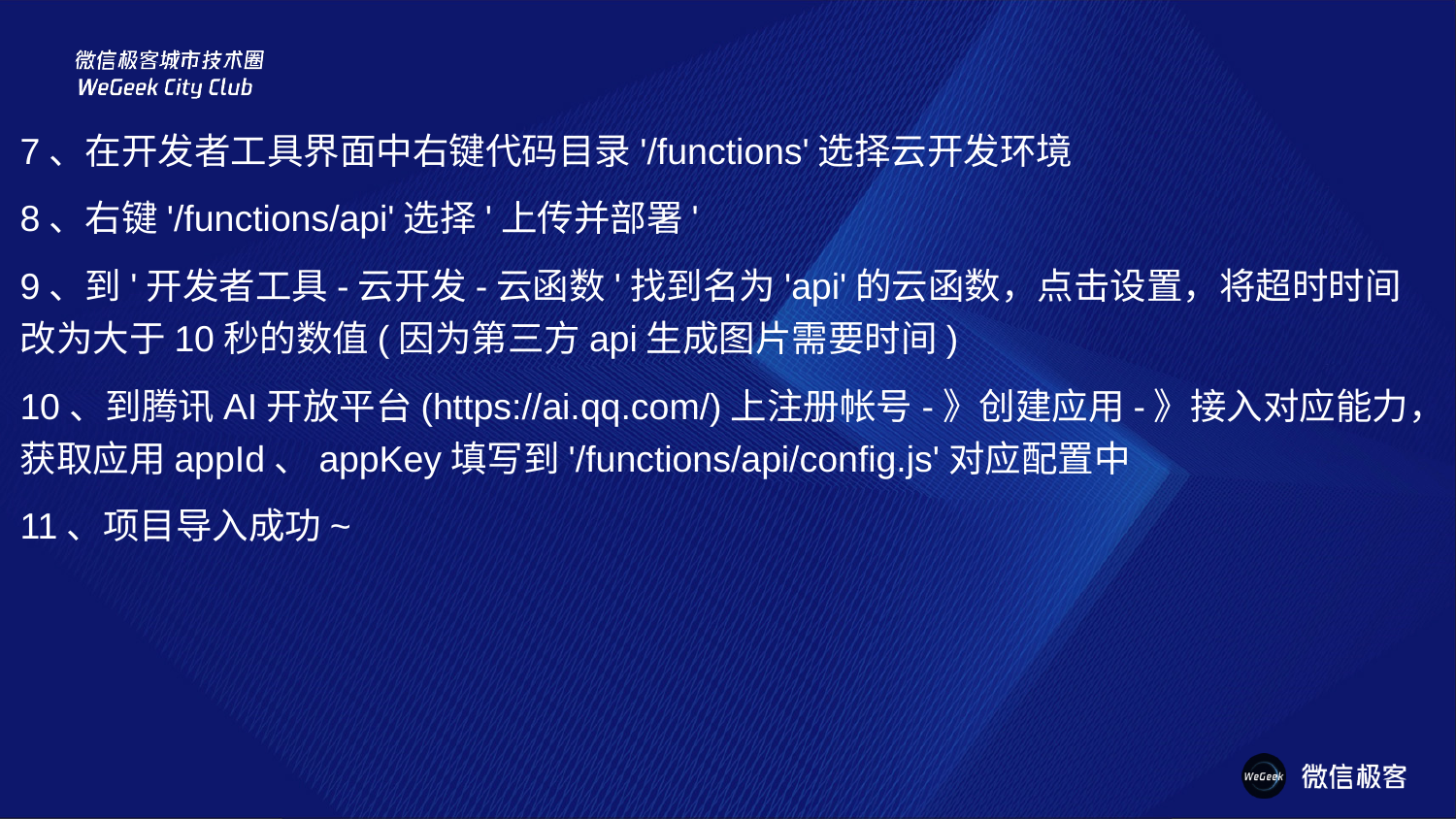

7、在开发者工具界面中右键代码目录'/functions'选择云开发环境
8、右键'/functions/api'选择'上传并部署'
9、到'开发者工具-云开发-云函数'找到名为'api'的云函数，点击设置，将超时时间改为大于10秒的数值(因为第三方api生成图片需要时间)
10、到腾讯AI开放平台(https://ai.qq.com/)上注册帐号-》创建应用-》接入对应能力，获取应用appId、appKey填写到'/functions/api/config.js'对应配置中
11、项目导入成功~